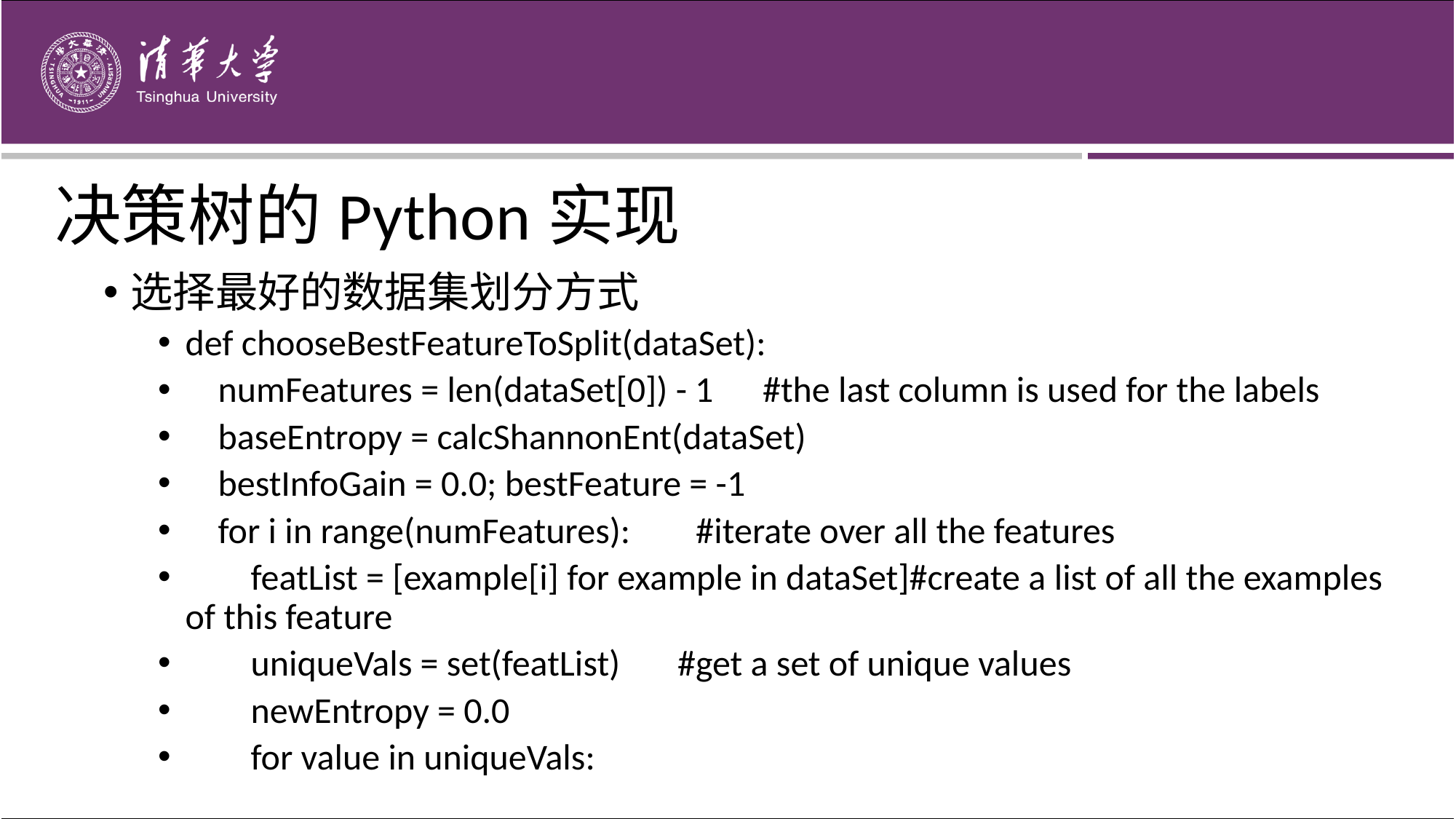

决策树的Python实现
选择最好的数据集划分方式
def chooseBestFeatureToSplit(dataSet):
    numFeatures = len(dataSet[0]) - 1      #the last column is used for the labels
    baseEntropy = calcShannonEnt(dataSet)
    bestInfoGain = 0.0; bestFeature = -1
    for i in range(numFeatures):        #iterate over all the features
        featList = [example[i] for example in dataSet]#create a list of all the examples of this feature
        uniqueVals = set(featList)       #get a set of unique values
        newEntropy = 0.0
        for value in uniqueVals: